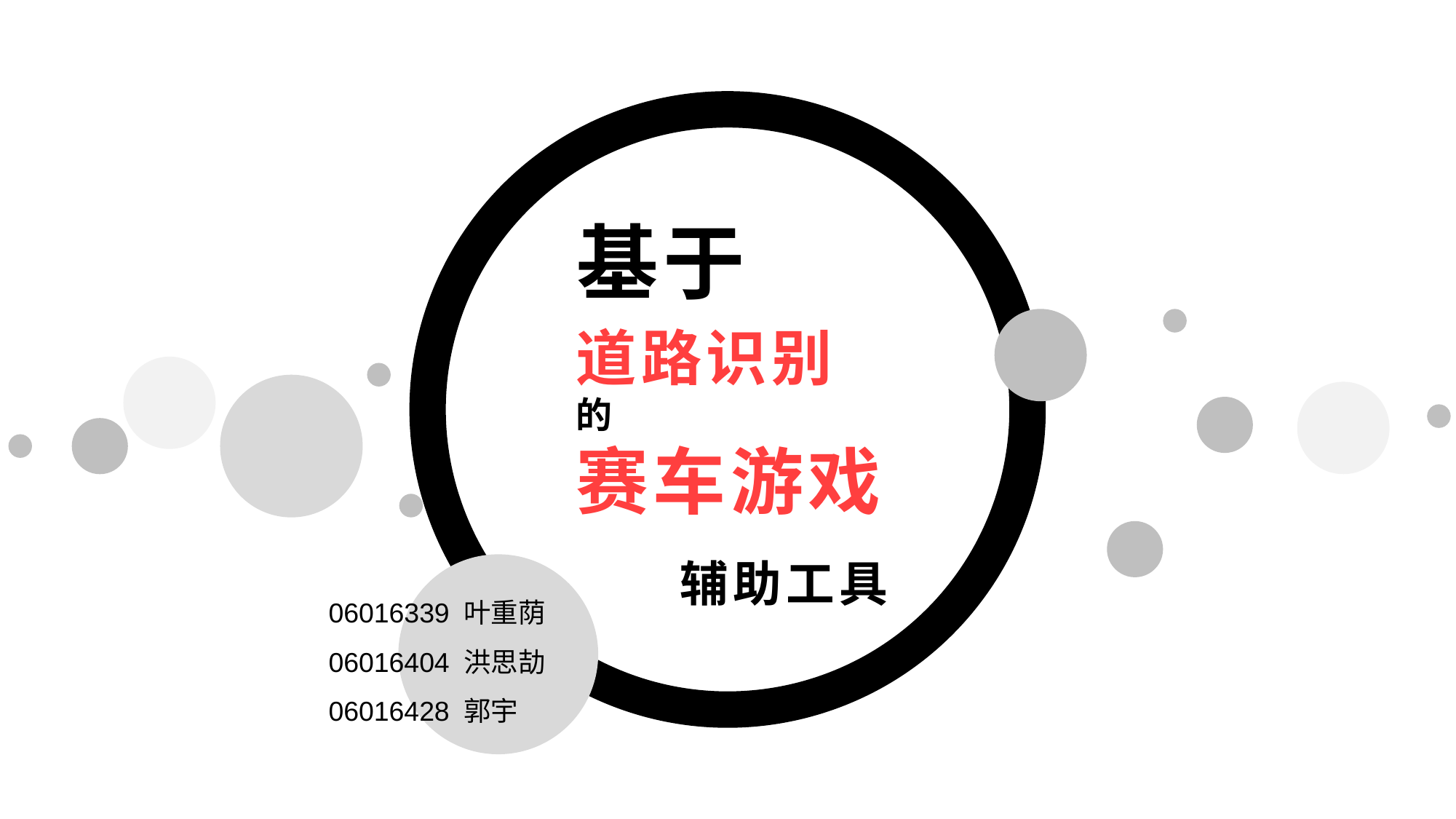

基于
道路识别
的
赛车游戏
辅助工具

06016339 叶重荫
06016404 洪思劼
06016428 郭宇